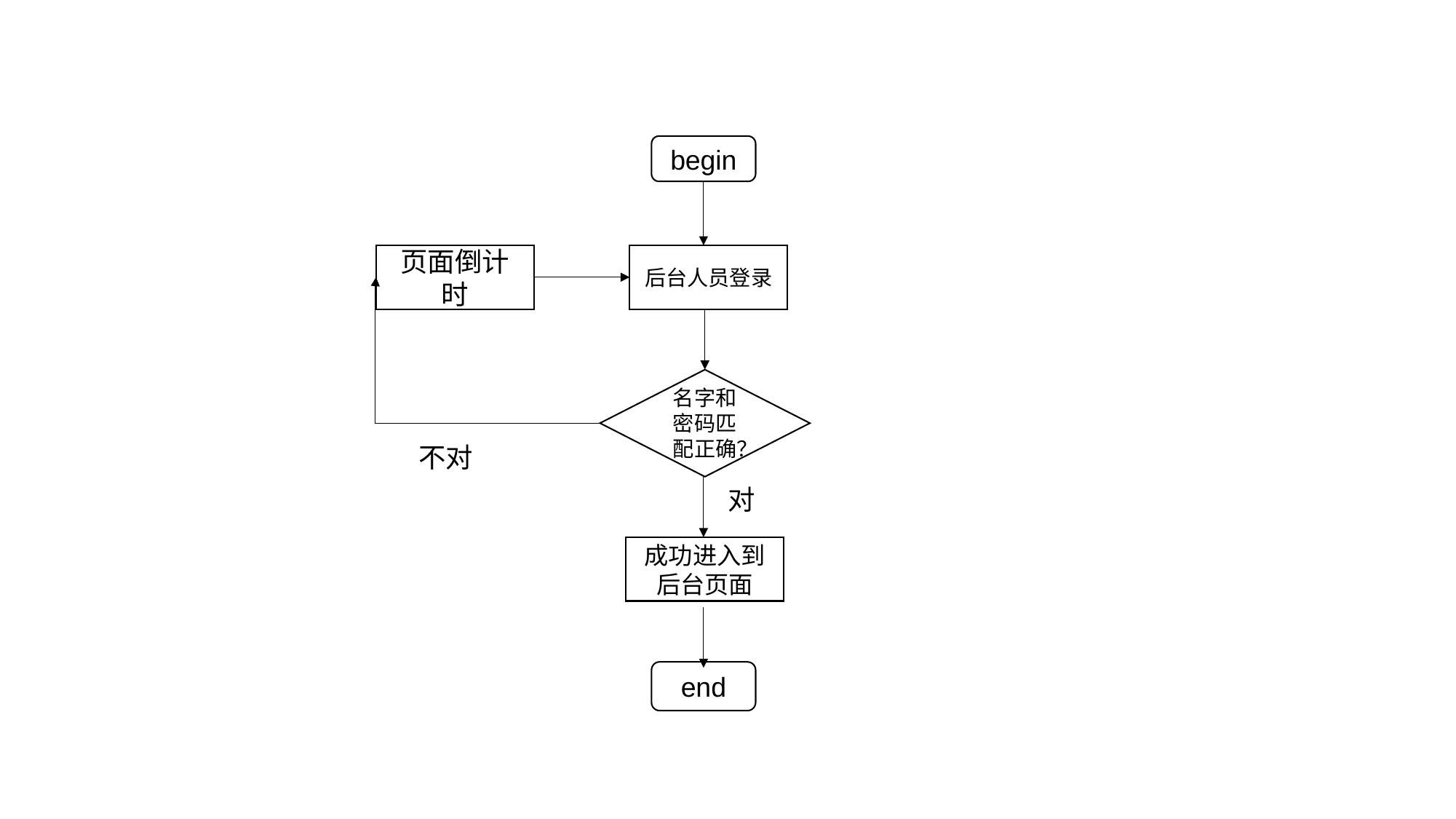

begin
页面倒计时
后台人员登录
名字和密码匹配正确？
不对
对
成功进入到后台页面
end